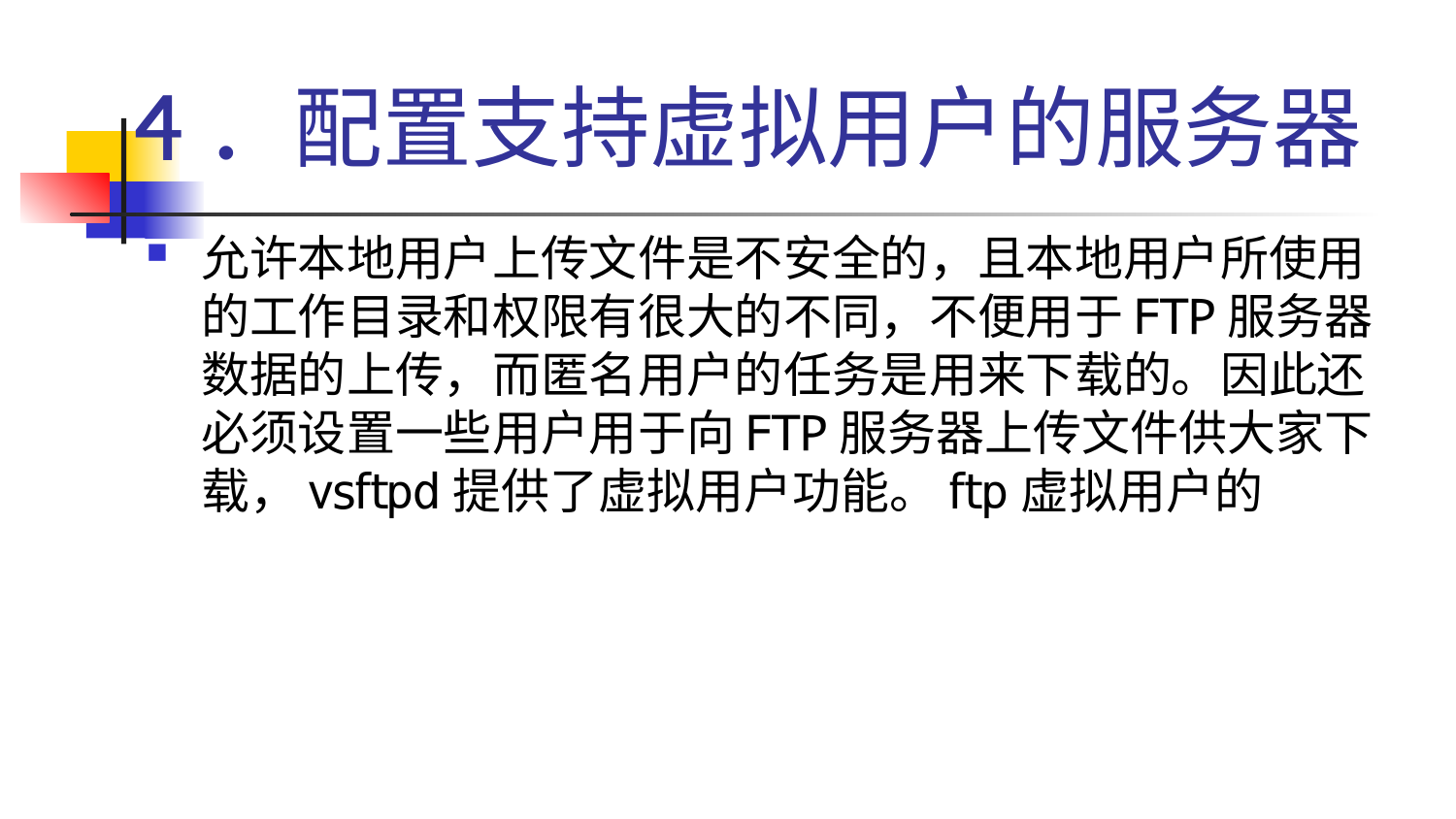

# 4．配置支持虚拟用户的服务器
允许本地用户上传文件是不安全的，且本地用户所使用的工作目录和权限有很大的不同，不便用于FTP服务器数据的上传，而匿名用户的任务是用来下载的。因此还必须设置一些用户用于向FTP服务器上传文件供大家下载，vsftpd提供了虚拟用户功能。ftp虚拟用户的